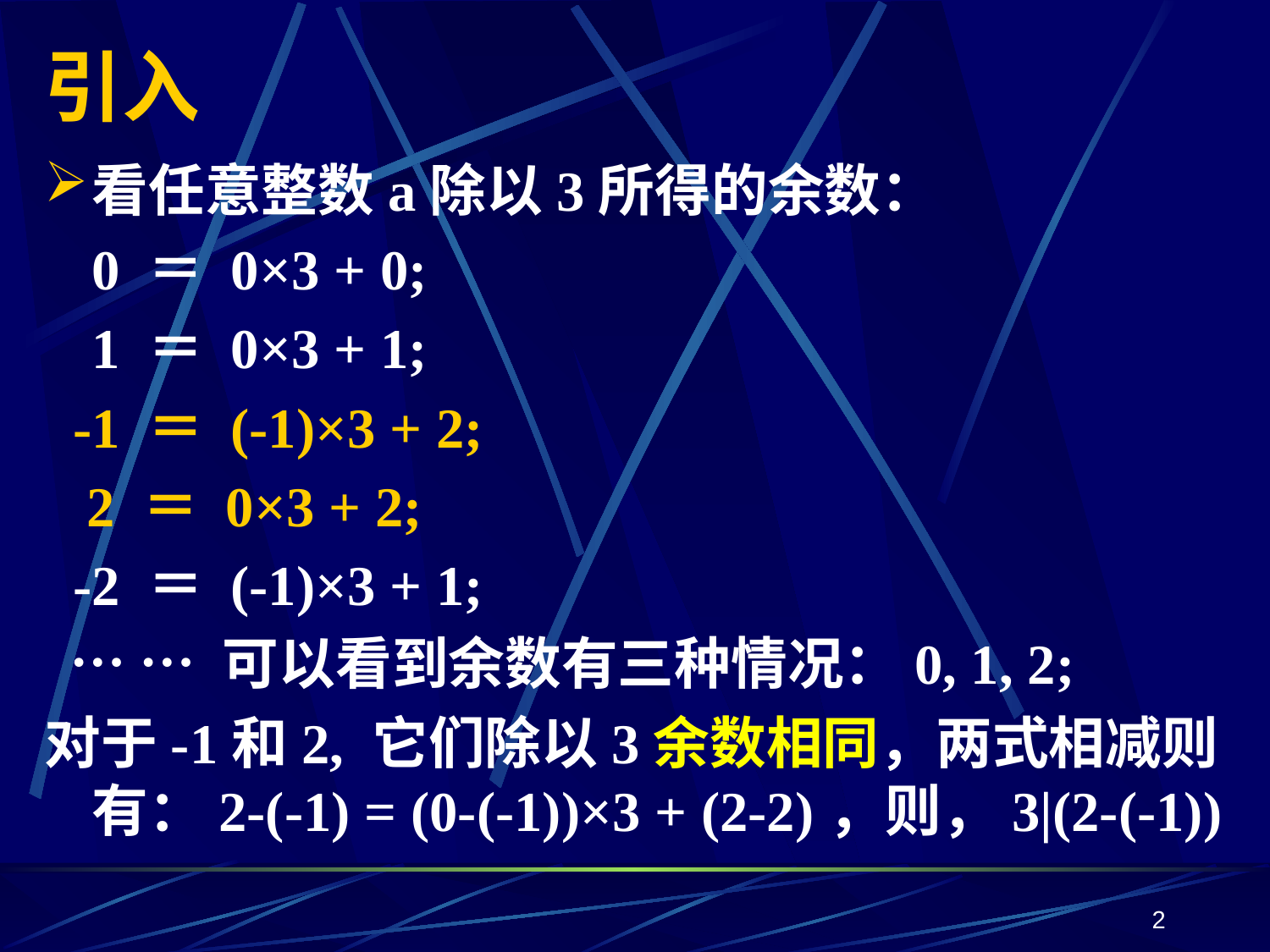

# 引入
看任意整数a除以3所得的余数：
	0 ＝ 0×3 + 0;
	1 ＝ 0×3 + 1;
  -1 ＝ (-1)×3 + 2;
   2 ＝ 0×3 + 2;
  -2 ＝ (-1)×3 + 1;
  … … 可以看到余数有三种情况：0, 1, 2;
对于-1和2, 它们除以3余数相同，两式相减则有：2-(-1) = (0-(-1))×3 + (2-2)，则，3|(2-(-1))
2